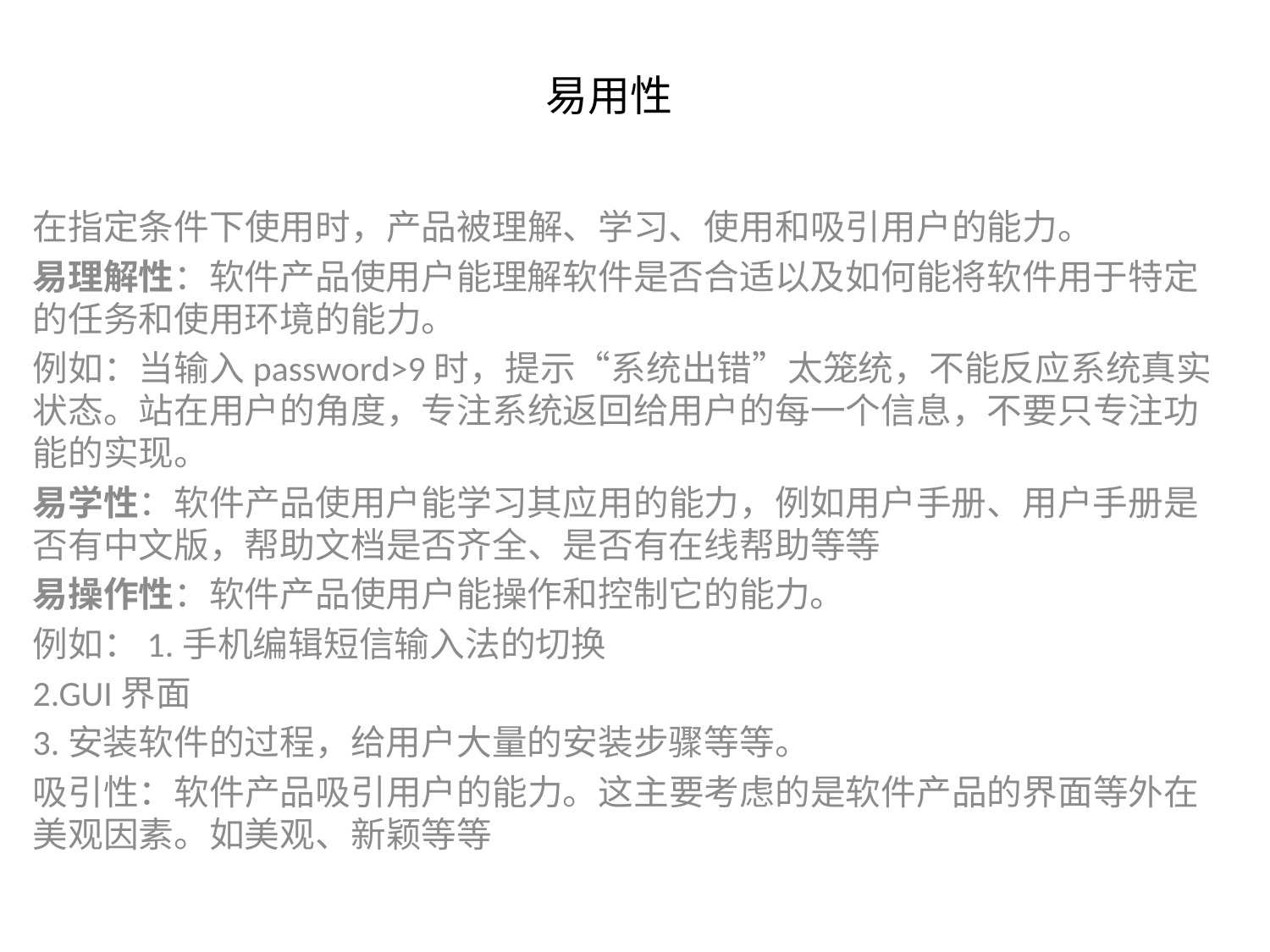

# 易用性
在指定条件下使用时，产品被理解、学习、使用和吸引用户的能力。
易理解性：软件产品使用户能理解软件是否合适以及如何能将软件用于特定的任务和使用环境的能力。
例如：当输入password>9时，提示“系统出错”太笼统，不能反应系统真实状态。站在用户的角度，专注系统返回给用户的每一个信息，不要只专注功能的实现。
易学性：软件产品使用户能学习其应用的能力，例如用户手册、用户手册是否有中文版，帮助文档是否齐全、是否有在线帮助等等
易操作性：软件产品使用户能操作和控制它的能力。
例如：1.手机编辑短信输入法的切换
2.GUI界面
3.安装软件的过程，给用户大量的安装步骤等等。
吸引性：软件产品吸引用户的能力。这主要考虑的是软件产品的界面等外在美观因素。如美观、新颖等等